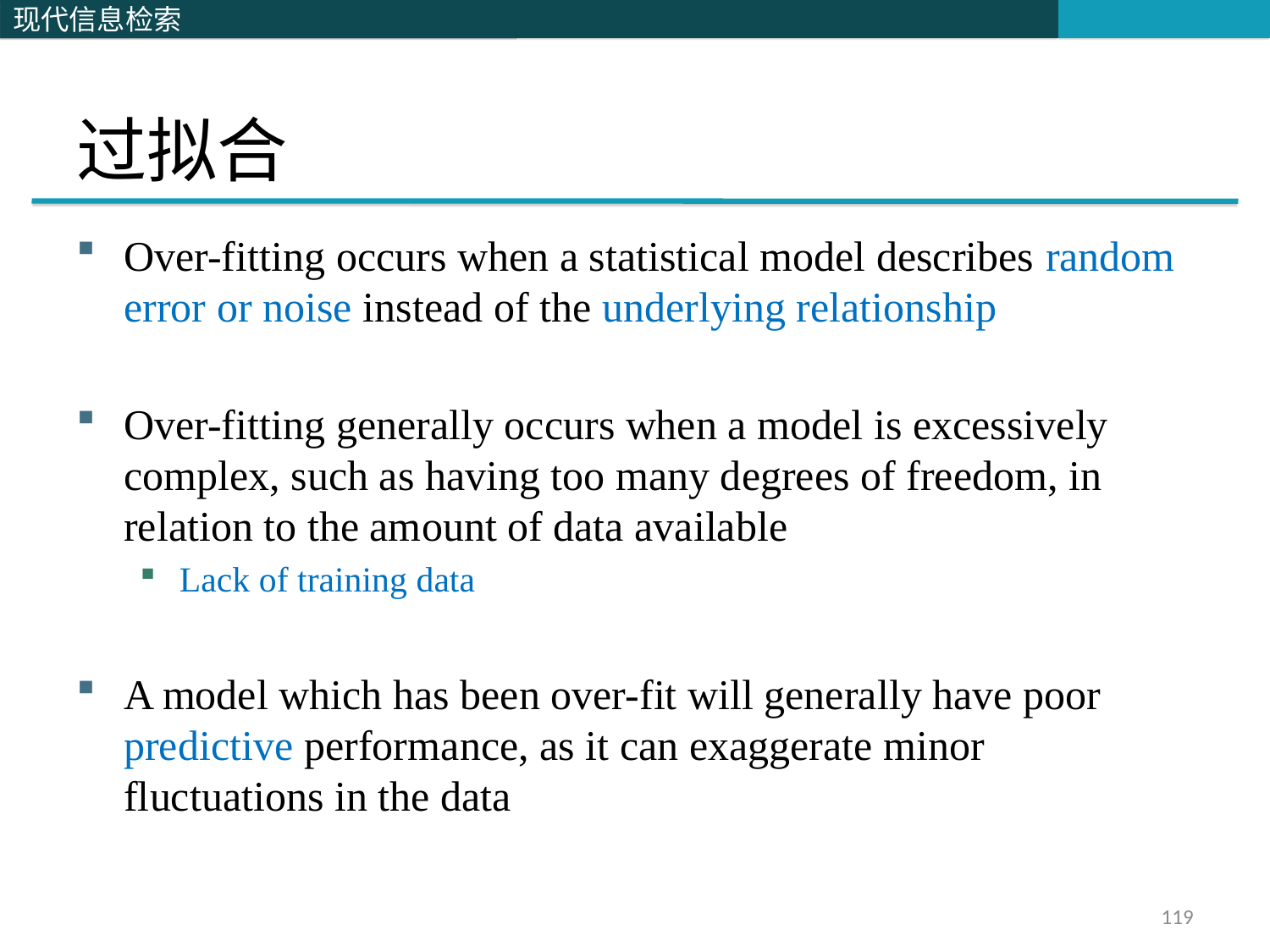

# 过拟合
Over-fitting occurs when a statistical model describes random error or noise instead of the underlying relationship

Over-fitting generally occurs when a model is excessively complex, such as having too many degrees of freedom, in relation to the amount of data available
Lack of training data

A model which has been over-fit will generally have poor predictive performance, as it can exaggerate minor fluctuations in the data
119